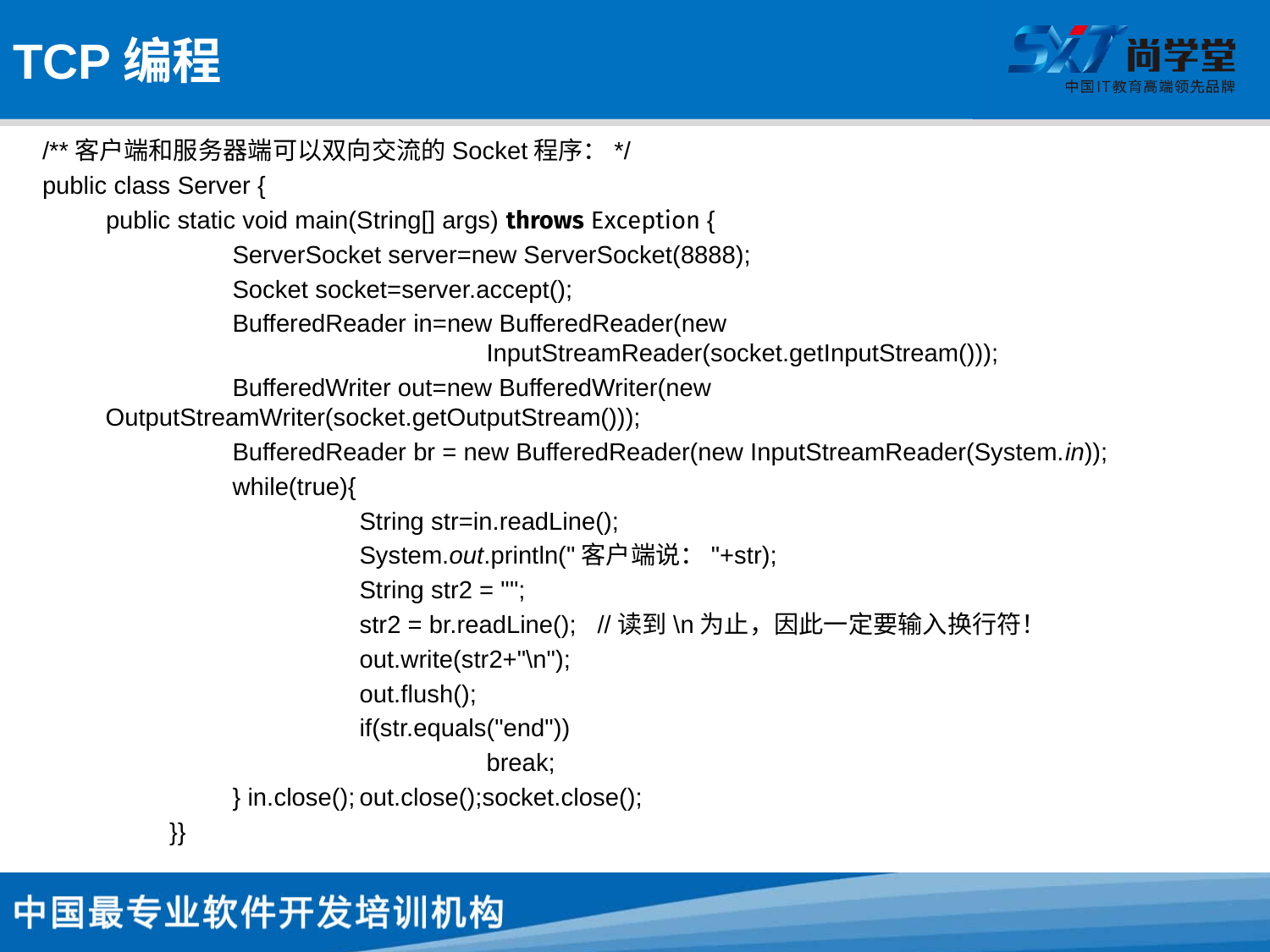

# TCP编程
/**客户端和服务器端可以双向交流的Socket程序：*/
public class Server {
public static void main(String[] args) throws Exception {
	ServerSocket server=new ServerSocket(8888);
	Socket socket=server.accept();
	BufferedReader in=new BufferedReader(new 							InputStreamReader(socket.getInputStream()));
	BufferedWriter out=new BufferedWriter(new OutputStreamWriter(socket.getOutputStream()));
	BufferedReader br = new BufferedReader(new InputStreamReader(System.in));
	while(true){
		String str=in.readLine();
		System.out.println("客户端说："+str);
		String str2 = "";
		str2 = br.readLine();   //读到\n为止，因此一定要输入换行符！
		out.write(str2+"\n");
		out.flush();
		if(str.equals("end"))
			break;
	} in.close();	out.close();socket.close();
}}